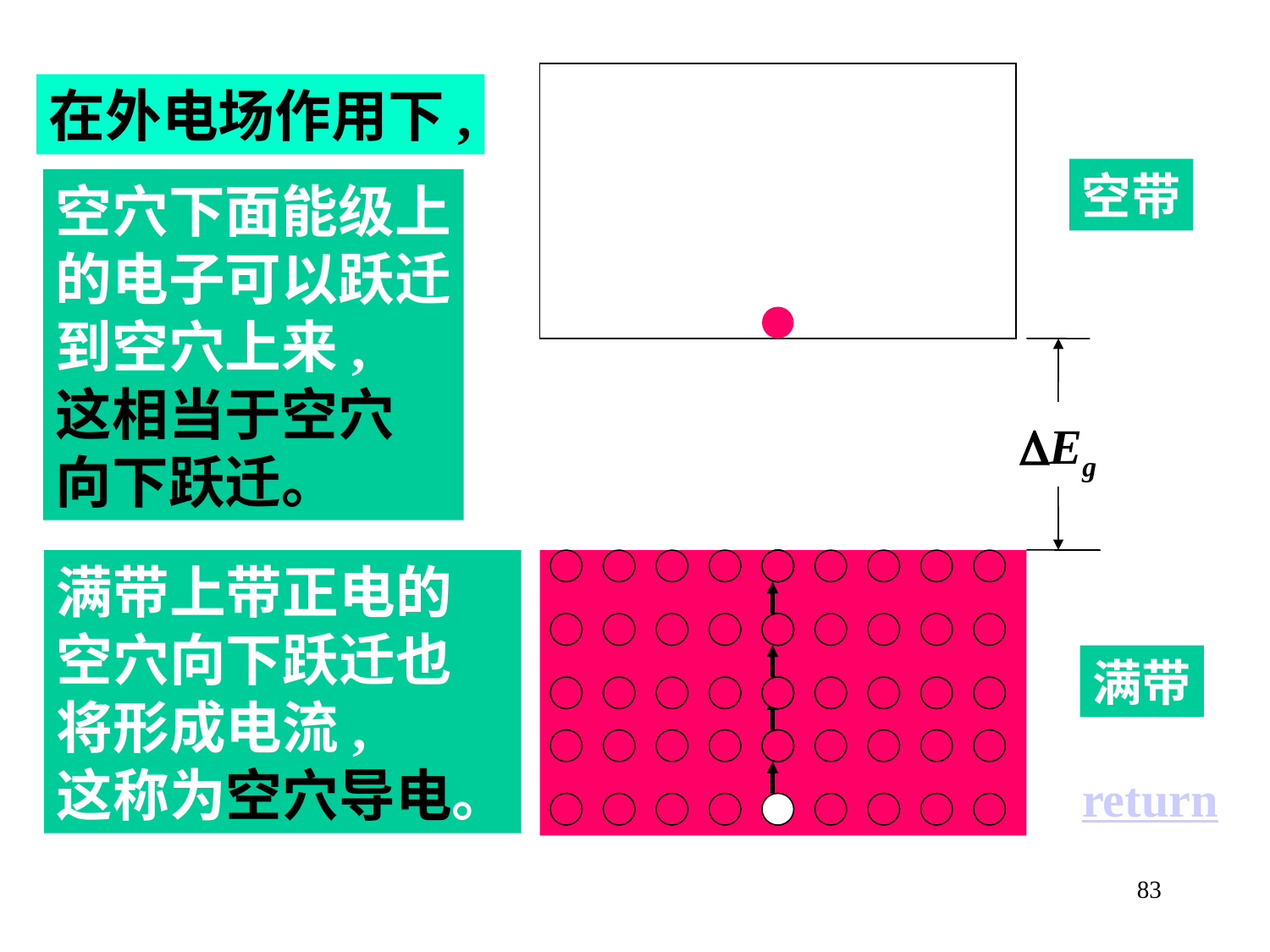

在外电场作用下,
空带
空穴下面能级上
的电子可以跃迁
到空穴上来,
这相当于空穴
向下跃迁。

ΔEg

满带上带正电的
空穴向下跃迁也
将形成电流,
这称为空穴导电。

满带

return

83